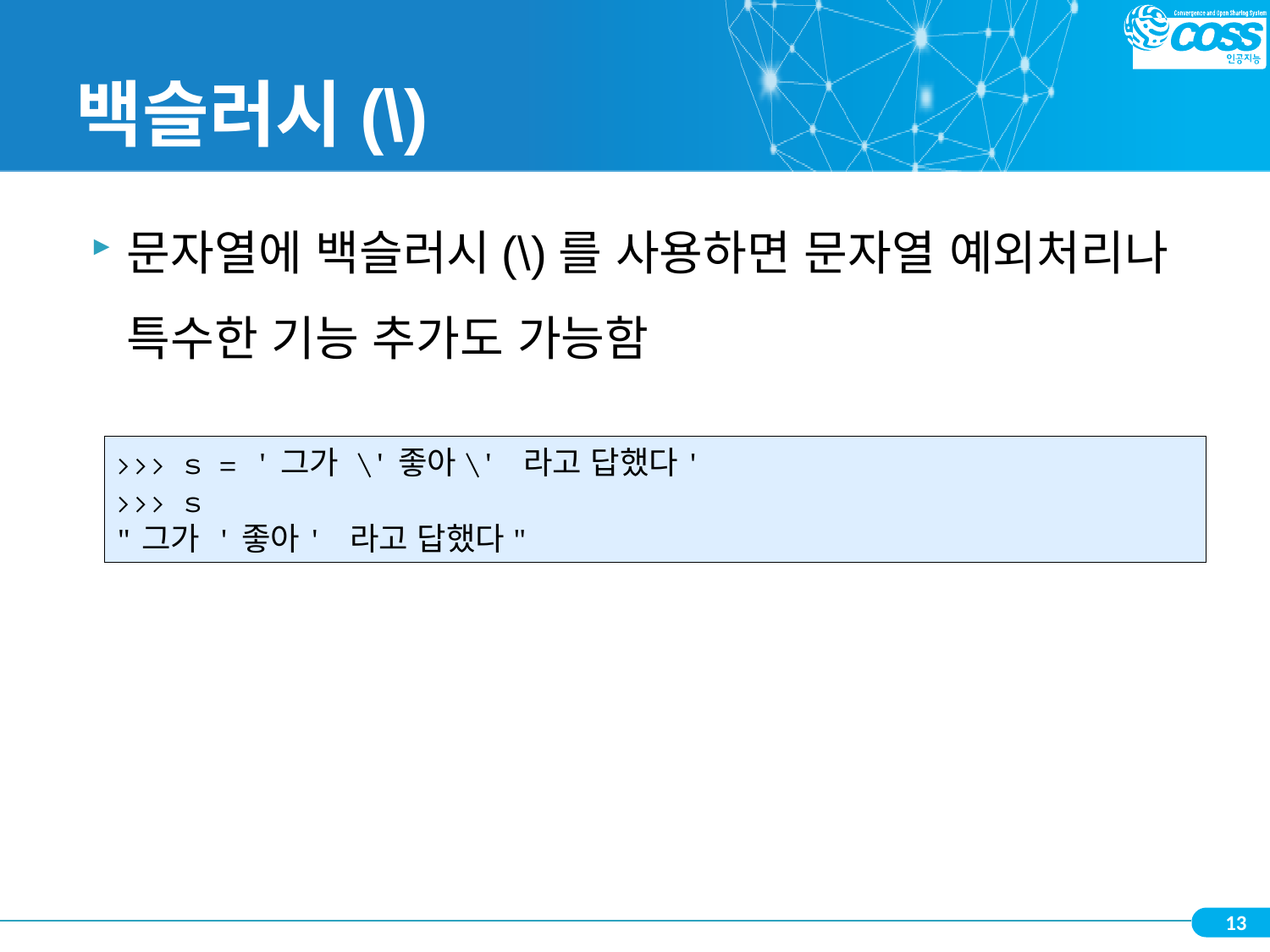

# 백슬러시(\)
문자열에 백슬러시(\)를 사용하면 문자열 예외처리나 특수한 기능 추가도 가능함
>>> s = '그가 \'좋아\' 라고 답했다'
>>> s
"그가 '좋아' 라고 답했다"